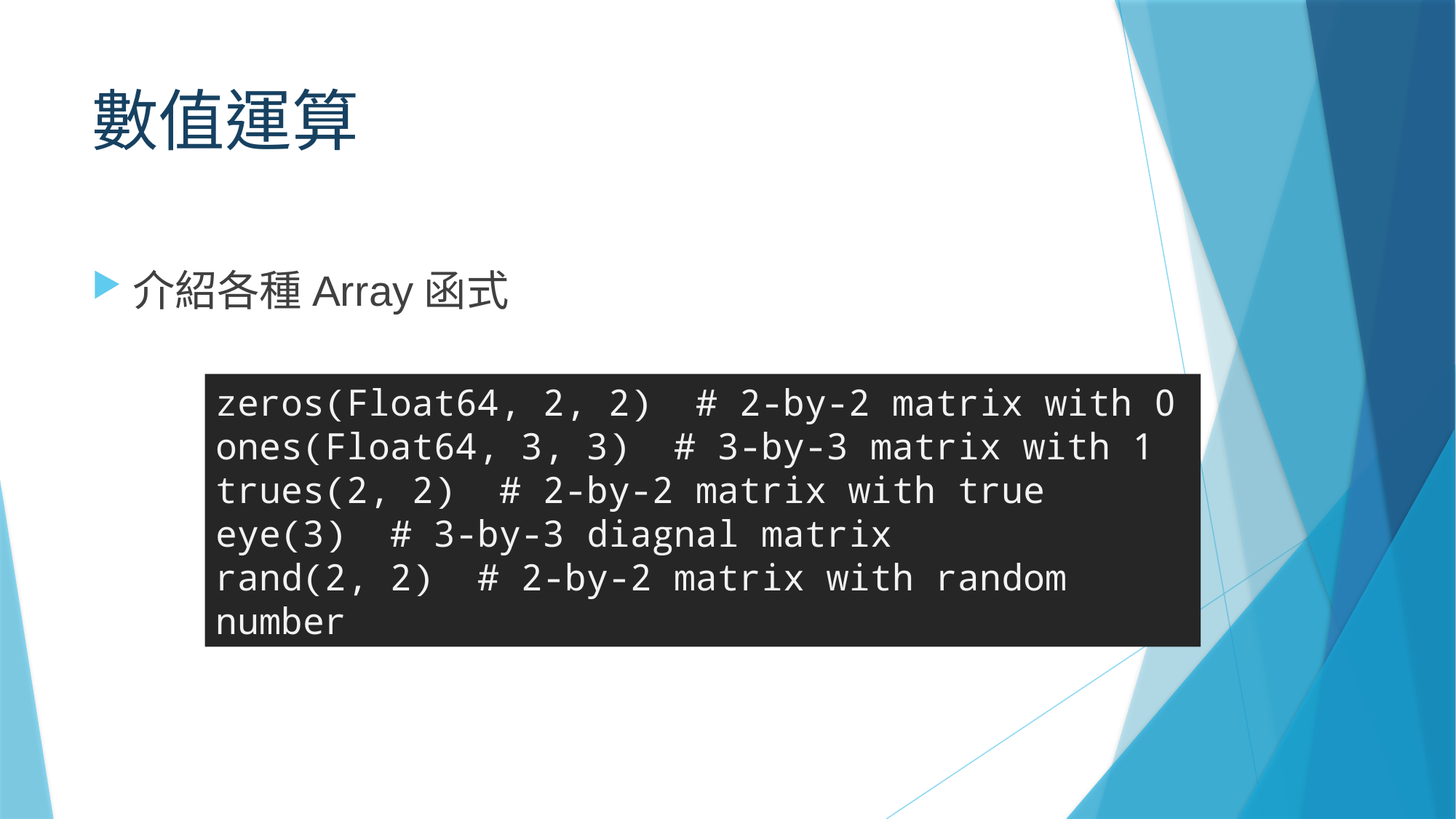

# 數值運算
介紹各種Array函式
zeros(Float64, 2, 2)  # 2-by-2 matrix with 0
ones(Float64, 3, 3)  # 3-by-3 matrix with 1
trues(2, 2)  # 2-by-2 matrix with true
eye(3)  # 3-by-3 diagnal matrix
rand(2, 2)  # 2-by-2 matrix with random number